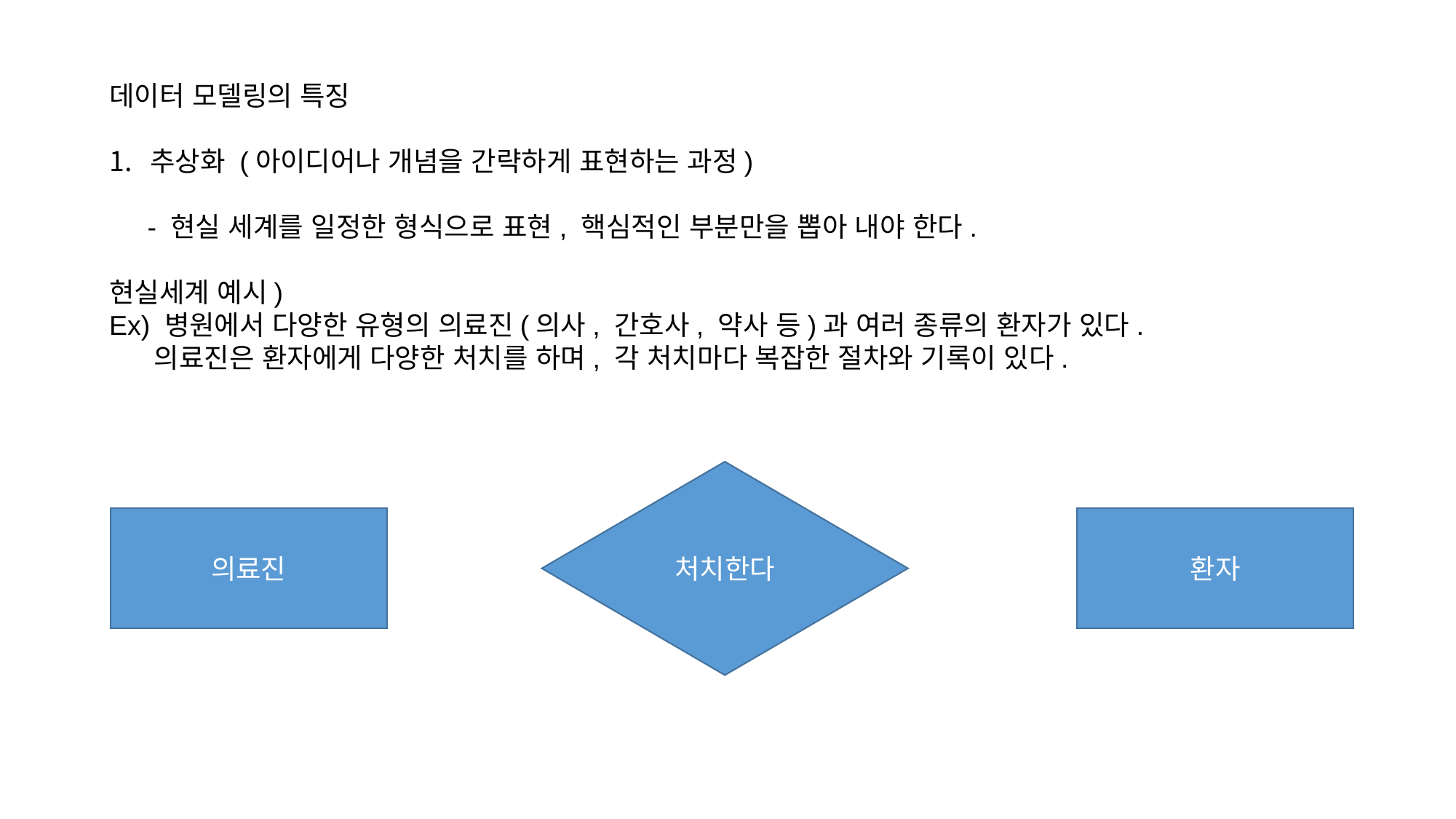

데이터 모델링의 특징

추상화 (아이디어나 개념을 간략하게 표현하는 과정)

     - 현실 세계를 일정한 형식으로 표현, 핵심적인 부분만을 뽑아 내야 한다.

현실세계 예시)
Ex) 병원에서 다양한 유형의 의료진(의사, 간호사, 약사 등)과 여러 종류의 환자가 있다.
     의료진은 환자에게 다양한 처치를 하며, 각 처치마다 복잡한 절차와 기록이 있다.

처치한다
의료진
환자